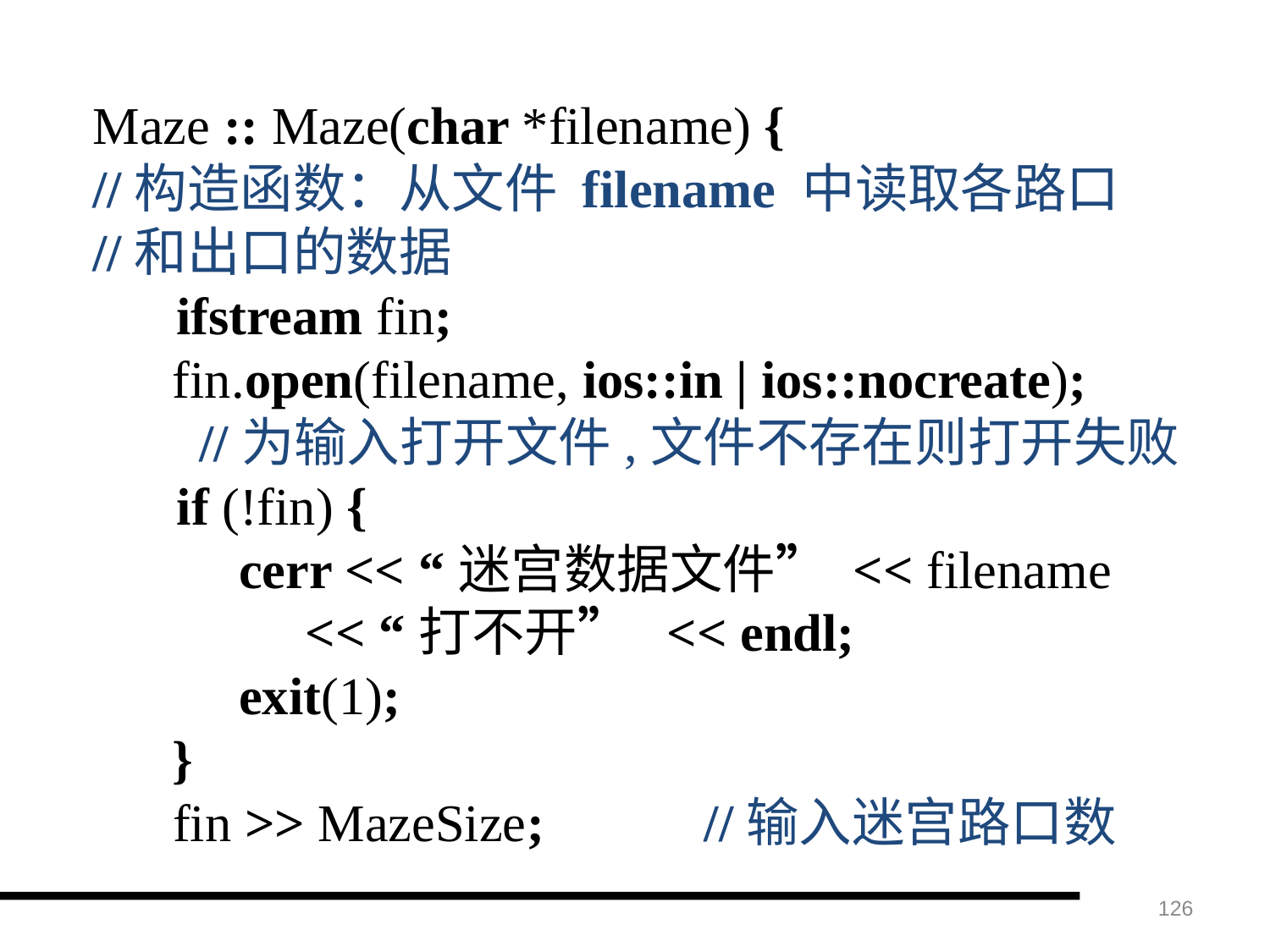

Maze :: Maze(char *filename) {
//构造函数：从文件 filename 中读取各路口
//和出口的数据
      ifstream fin;
      fin.open(filename, ios::in | ios::nocreate);
        //为输入打开文件,文件不存在则打开失败
      if (!fin) {
           cerr << “迷宫数据文件” << filename
                << “打不开”  << endl;
           exit(1);
      }
      fin >> MazeSize;            //输入迷宫路口数
126